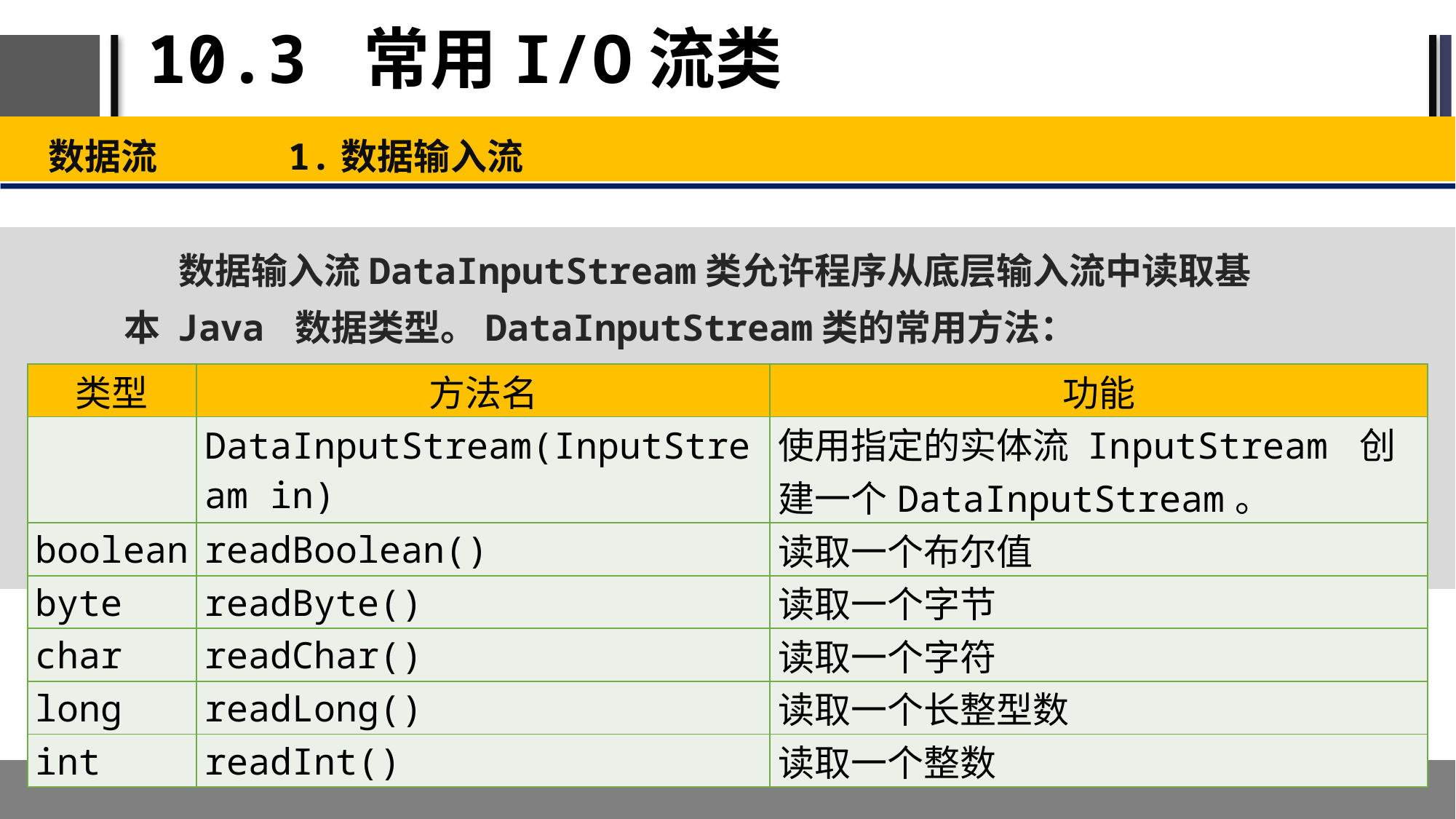

# 10.3 常用I/O流类

数据流               1.数据输入流

数据输入流DataInputStream类允许程序从底层输入流中读取基本 Java 数据类型。DataInputStream类的常用方法：
| 类型 | 方法名 | 功能 |
| --- | --- | --- |
|  | DataInputStream(InputStream in) | 使用指定的实体流 InputStream 创建一个DataInputStream。 |
| boolean | readBoolean() | 读取一个布尔值 |
| byte | readByte() | 读取一个字节 |
| char | readChar() | 读取一个字符 |
| long | readLong() | 读取一个长整型数 |
| int | readInt() | 读取一个整数 |